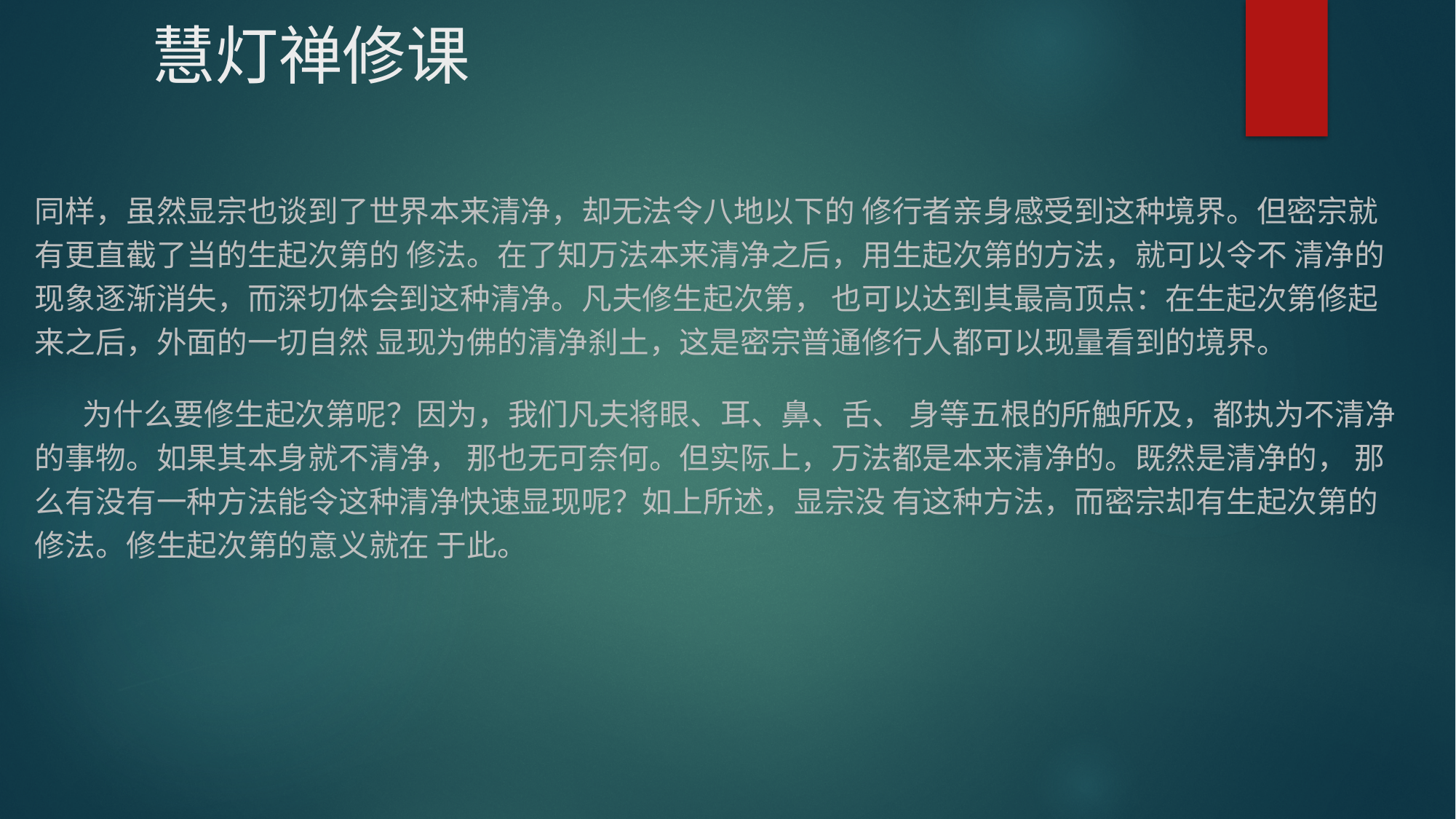

慧灯禅修课

同样，虽然显宗也谈到了世界本来清净，却无法令八地以下的 修行者亲身感受到这种境界。但密宗就有更直截了当的生起次第的 修法。在了知万法本来清净之后，用生起次第的方法，就可以令不 清净的现象逐渐消失，而深切体会到这种清净。凡夫修生起次第， 也可以达到其最高顶点：在生起次第修起来之后，外面的一切自然 显现为佛的清净刹土，这是密宗普通修行人都可以现量看到的境界。
      为什么要修生起次第呢？因为，我们凡夫将眼、耳、鼻、舌、 身等五根的所触所及，都执为不清净的事物。如果其本身就不清净， 那也无可奈何。但实际上，万法都是本来清净的。既然是清净的， 那么有没有一种方法能令这种清净快速显现呢？如上所述，显宗没 有这种方法，而密宗却有生起次第的修法。修生起次第的意义就在 于此。